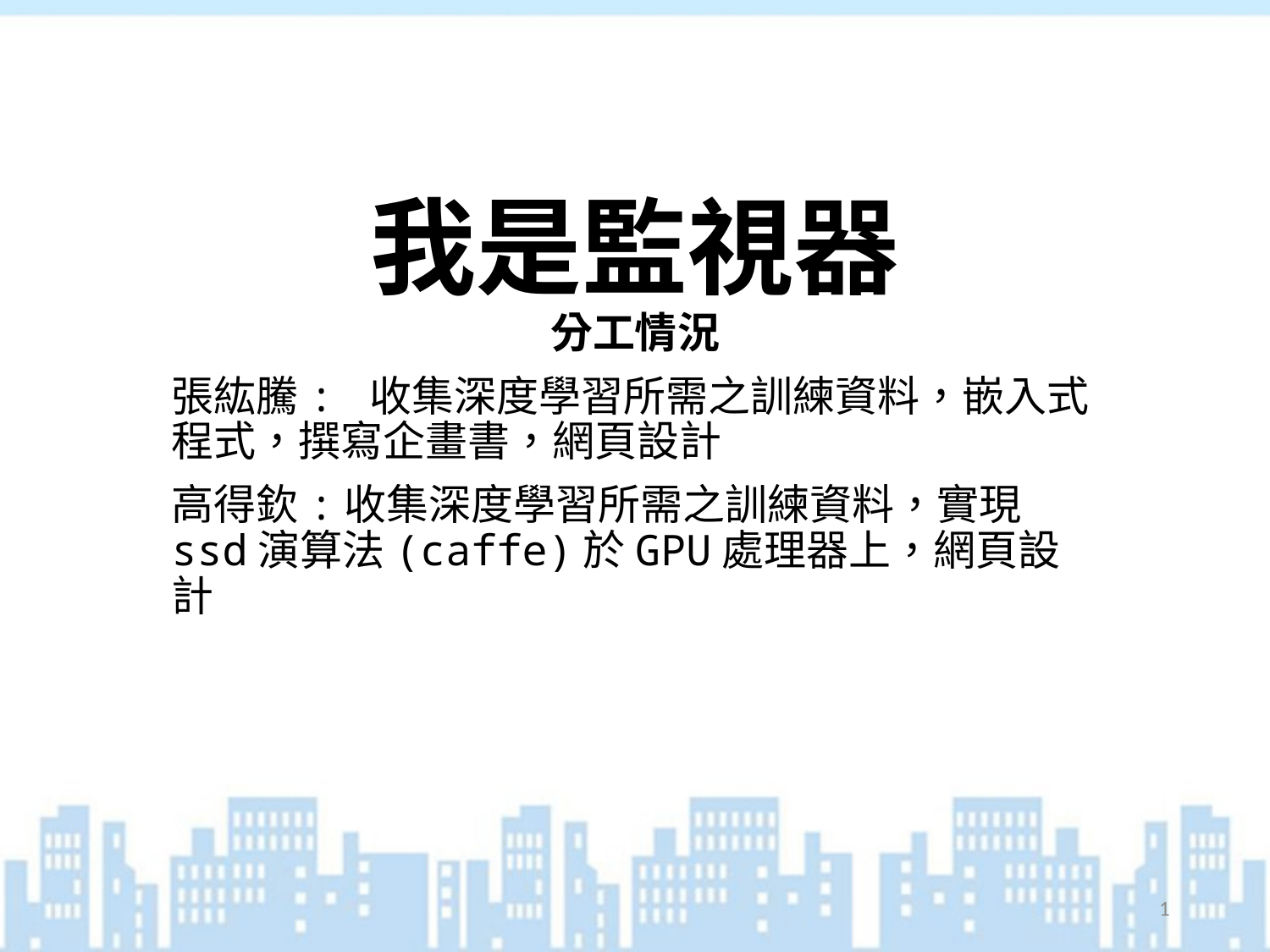

# 我是監視器
分工情況
張紘騰: 收集深度學習所需之訓練資料，嵌入式程式，撰寫企畫書，網頁設計
高得欽:收集深度學習所需之訓練資料，實現ssd演算法(caffe)於GPU處理器上，網頁設計
1